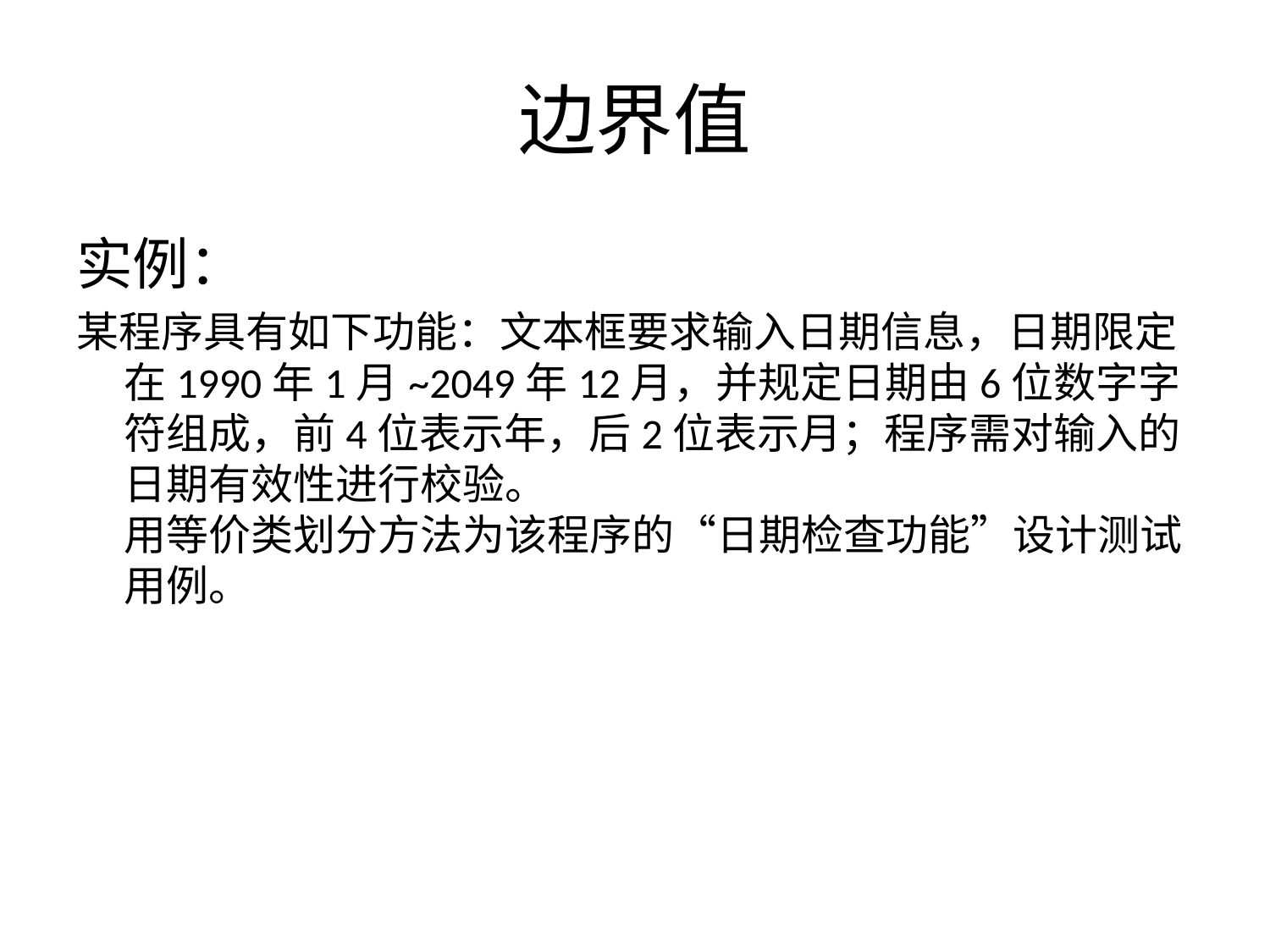

# 边界值
实例：
某程序具有如下功能：文本框要求输入日期信息，日期限定在1990年1月~2049年12月，并规定日期由6位数字字符组成，前4位表示年，后2位表示月；程序需对输入的日期有效性进行校验。
用等价类划分方法为该程序的“日期检查功能”设计测试用例。